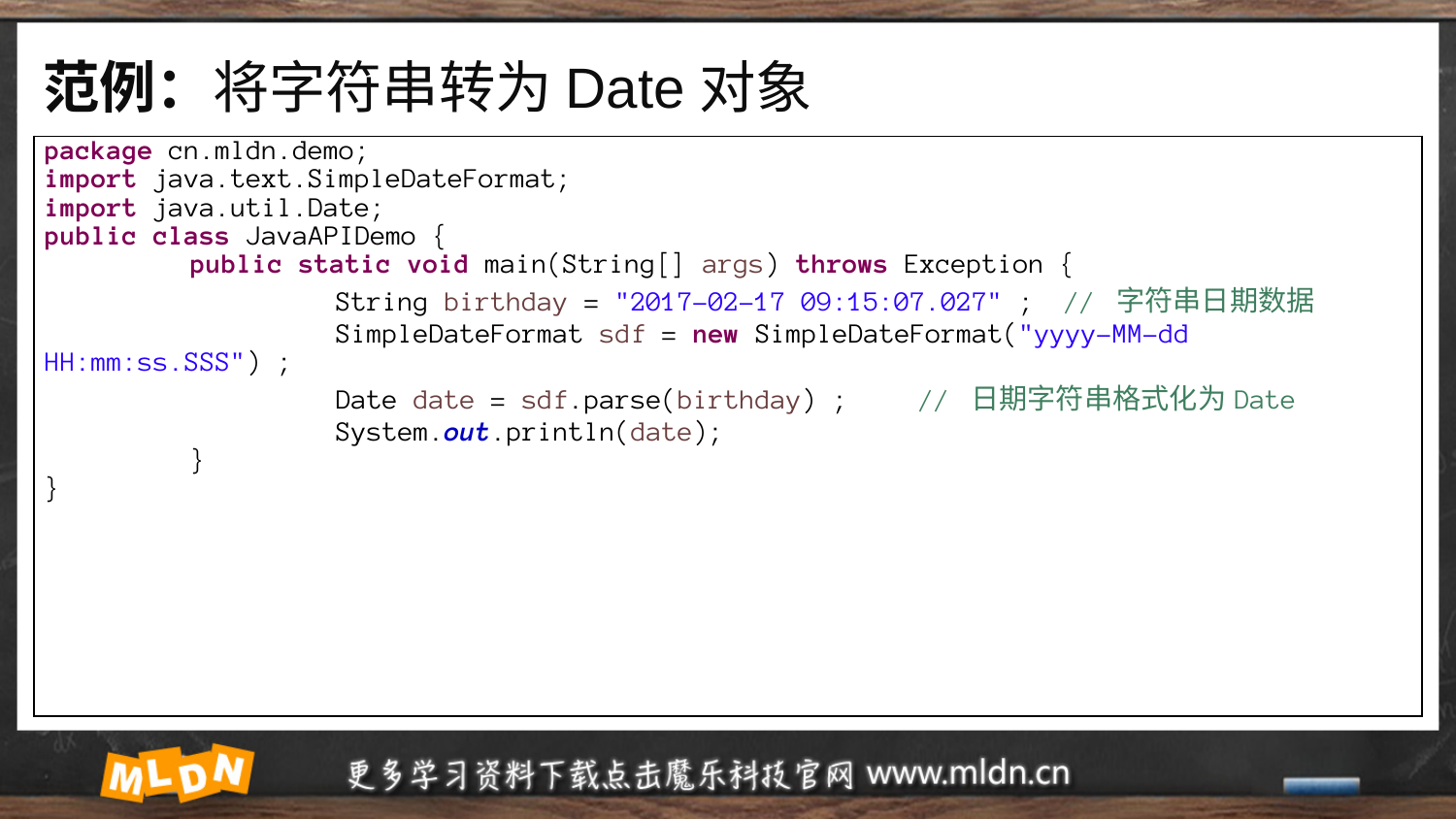

# 范例：将字符串转为Date对象
| package cn.mldn.demo; import java.text.SimpleDateFormat; import java.util.Date; public class JavaAPIDemo { public static void main(String[] args) throws Exception { String birthday = "2017-02-17 09:15:07.027" ; // 字符串日期数据 SimpleDateFormat sdf = new SimpleDateFormat("yyyy-MM-dd HH:mm:ss.SSS") ; Date date = sdf.parse(birthday) ; // 日期字符串格式化为Date System.out.println(date); } } |
| --- |